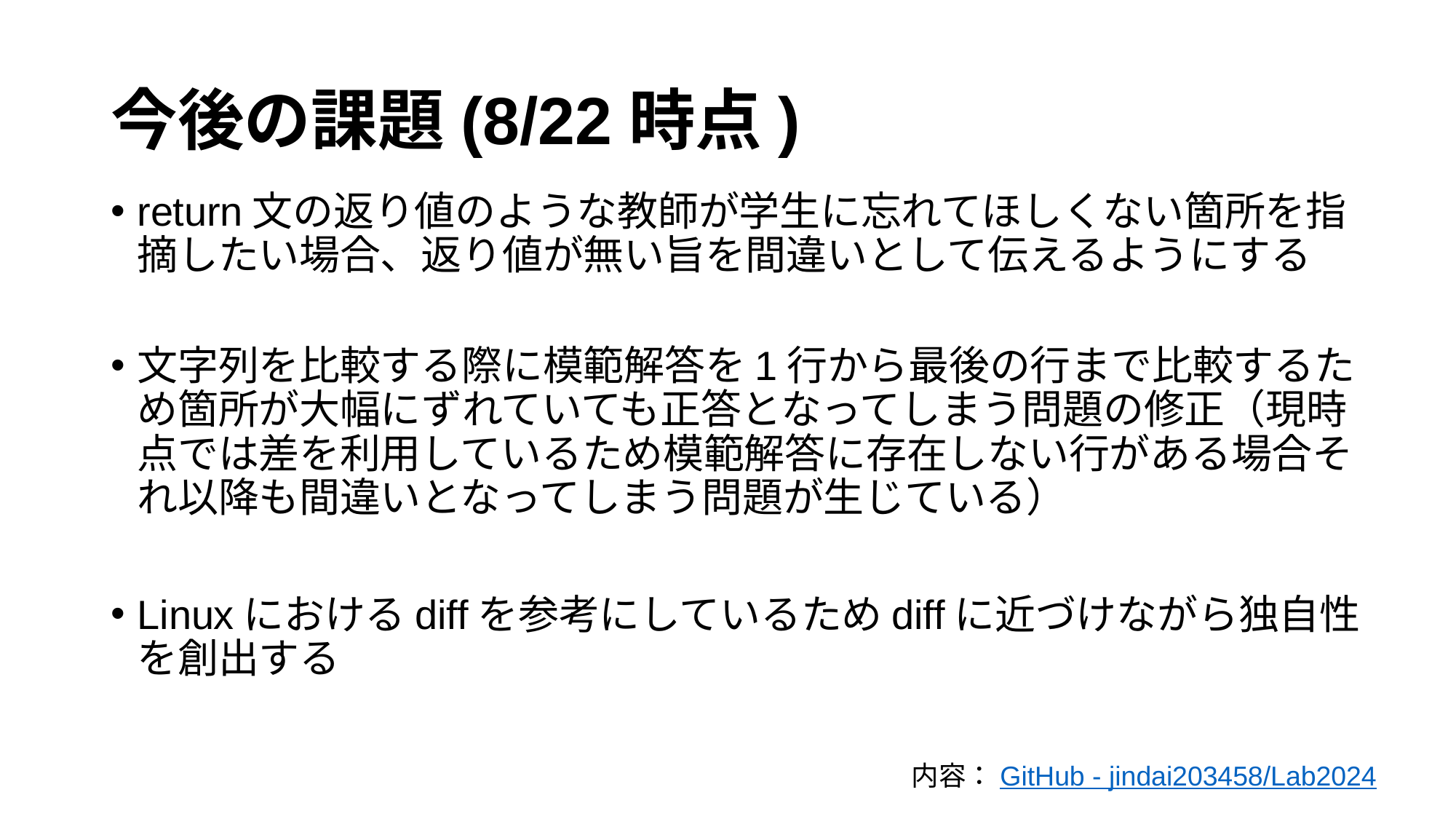

# 今後の課題(8/22時点)
return文の返り値のような教師が学生に忘れてほしくない箇所を指摘したい場合、返り値が無い旨を間違いとして伝えるようにする

文字列を比較する際に模範解答を1行から最後の行まで比較するため箇所が大幅にずれていても正答となってしまう問題の修正（現時点では差を利用しているため模範解答に存在しない行がある場合それ以降も間違いとなってしまう問題が生じている）

Linuxにおけるdiffを参考にしているためdiffに近づけながら独自性を創出する
内容：GitHub - jindai203458/Lab2024